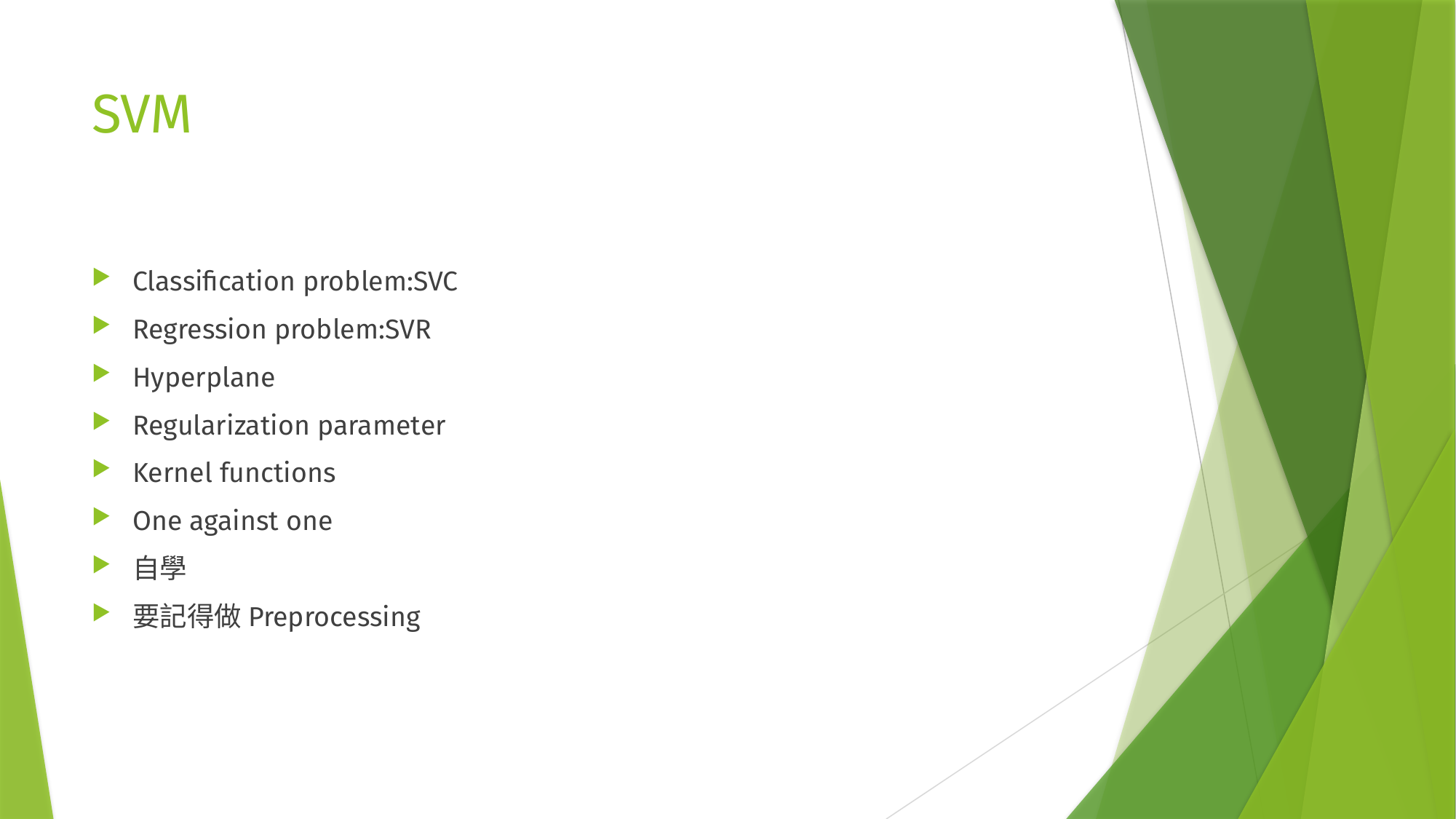

# SVM
Classification problem:SVC
Regression problem:SVR
Hyperplane
Regularization parameter
Kernel functions
One against one
自學
要記得做Preprocessing